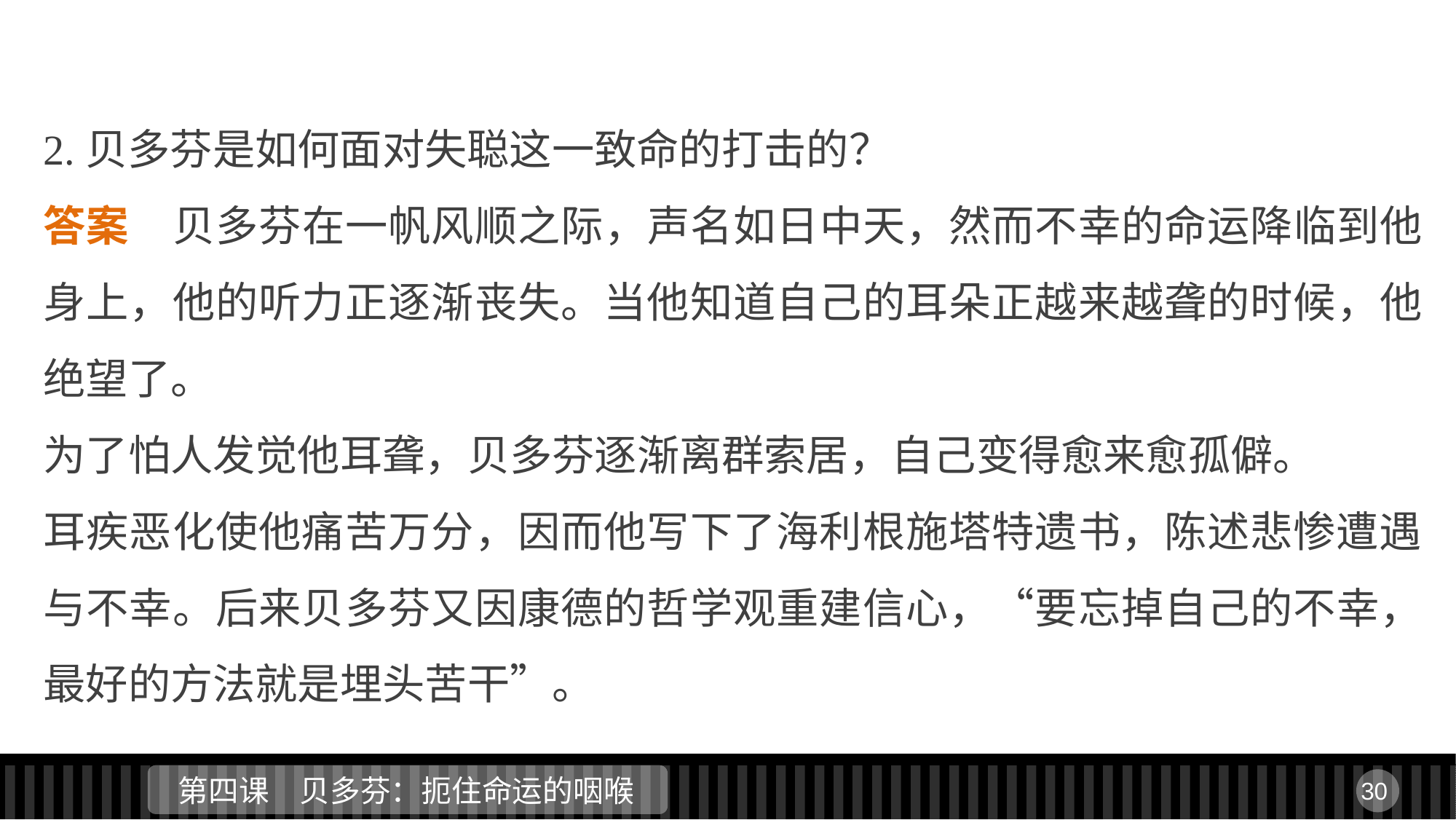

2.贝多芬是如何面对失聪这一致命的打击的？
答案　贝多芬在一帆风顺之际，声名如日中天，然而不幸的命运降临到他身上，他的听力正逐渐丧失。当他知道自己的耳朵正越来越聋的时候，他绝望了。
为了怕人发觉他耳聋，贝多芬逐渐离群索居，自己变得愈来愈孤僻。
耳疾恶化使他痛苦万分，因而他写下了海利根施塔特遗书，陈述悲惨遭遇与不幸。后来贝多芬又因康德的哲学观重建信心，“要忘掉自己的不幸，最好的方法就是埋头苦干”。